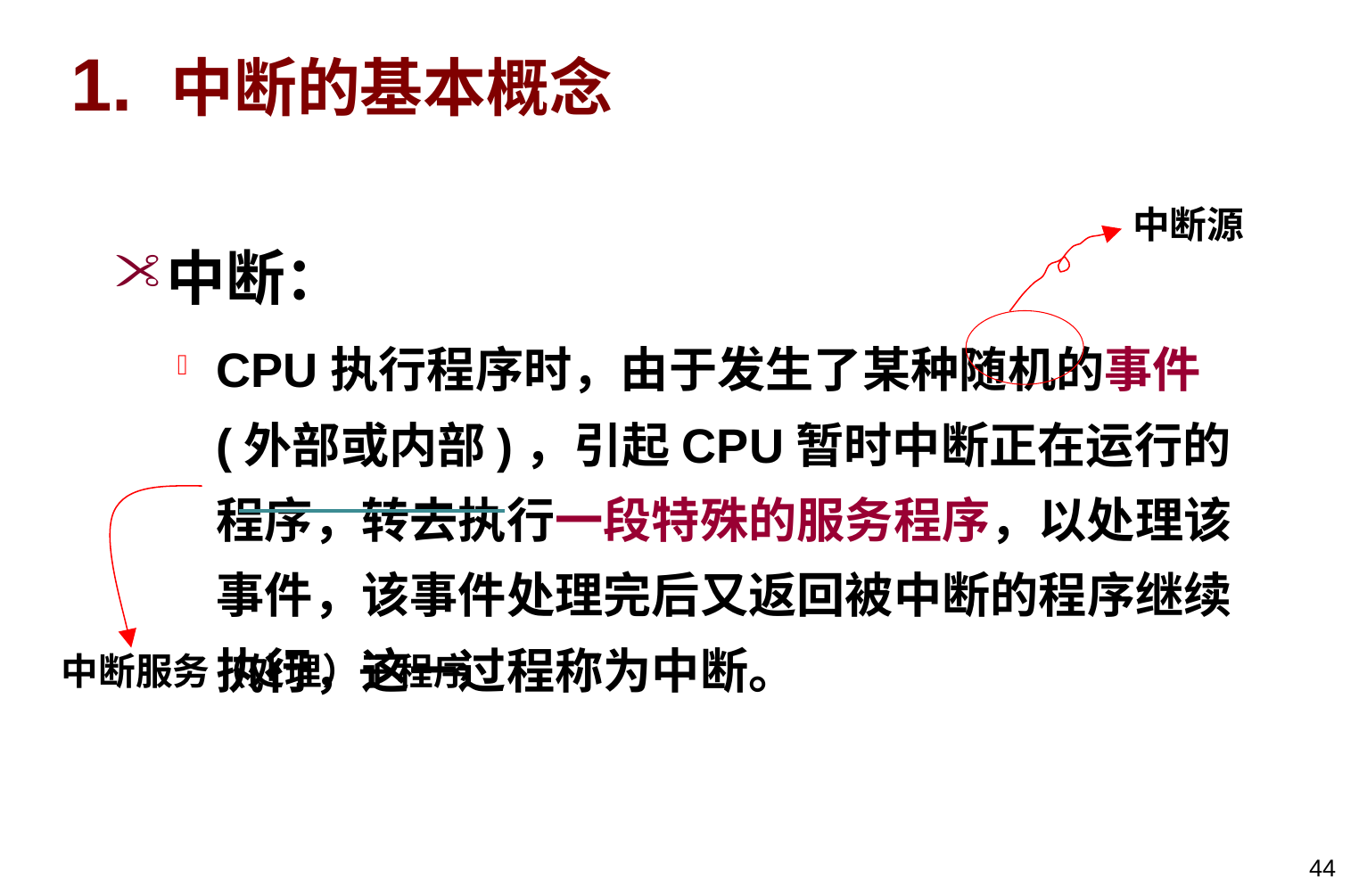

# 1. 中断的基本概念
中断源
中断：
CPU执行程序时，由于发生了某种随机的事件(外部或内部)，引起CPU暂时中断正在运行的程序，转去执行一段特殊的服务程序，以处理该事件，该事件处理完后又返回被中断的程序继续执行，这一过程称为中断。

中断服务（处理）子程序
44